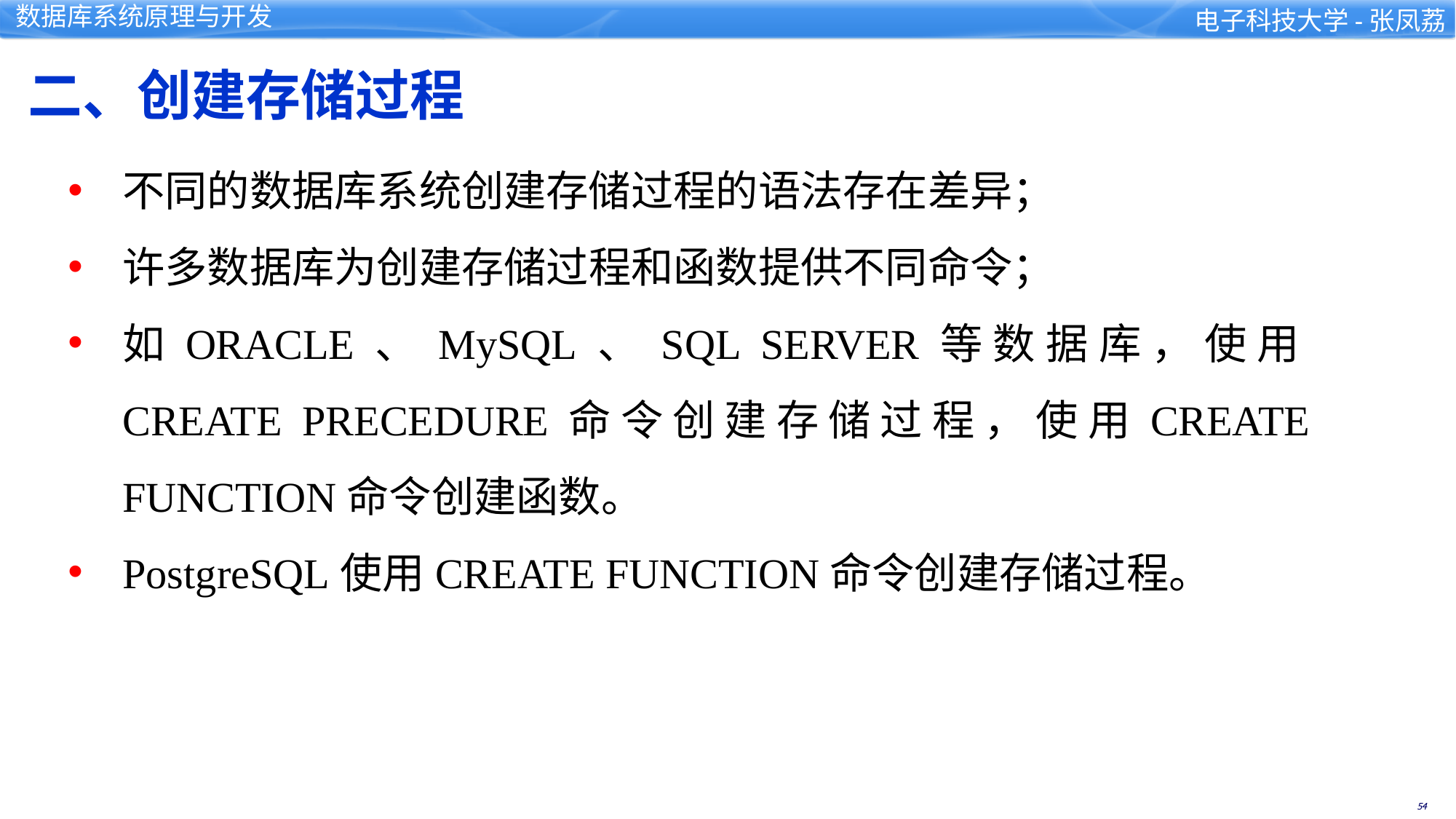

二、创建存储过程
不同的数据库系统创建存储过程的语法存在差异；
许多数据库为创建存储过程和函数提供不同命令；
如ORACLE、MySQL、SQL SERVER等数据库，使用CREATE PRECEDURE命令创建存储过程，使用CREATE FUNCTION命令创建函数。
PostgreSQL使用CREATE FUNCTION命令创建存储过程。